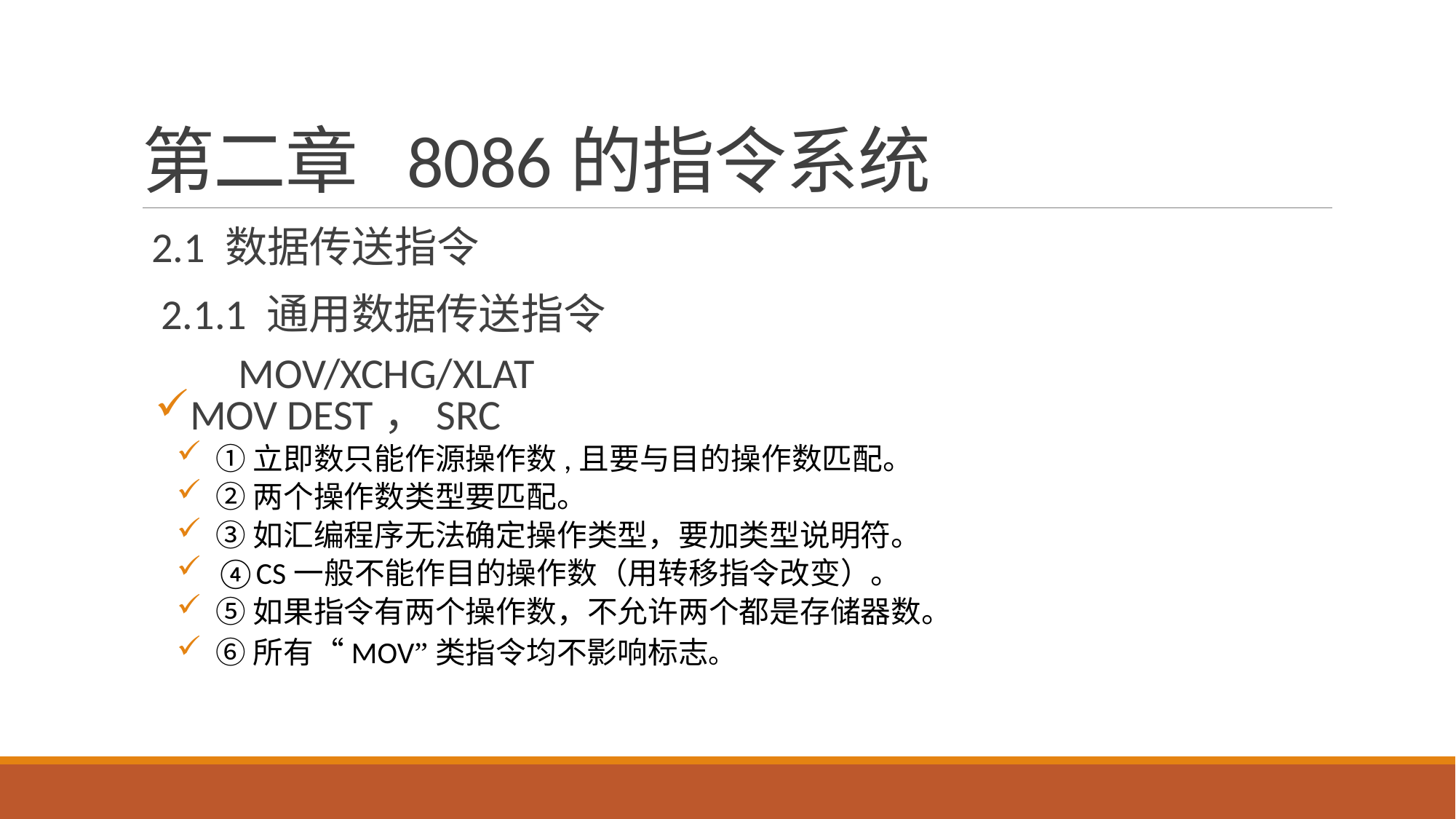

# 第二章  8086的指令系统
 2.1 数据传送指令
  2.1.1 通用数据传送指令
          MOV/XCHG/XLAT
MOV DEST，SRC
  ①立即数只能作源操作数,且要与目的操作数匹配。
  ②两个操作数类型要匹配。
  ③如汇编程序无法确定操作类型，要加类型说明符。
  ④CS一般不能作目的操作数（用转移指令改变）。
  ⑤如果指令有两个操作数，不允许两个都是存储器数。
  ⑥所有“MOV”类指令均不影响标志。